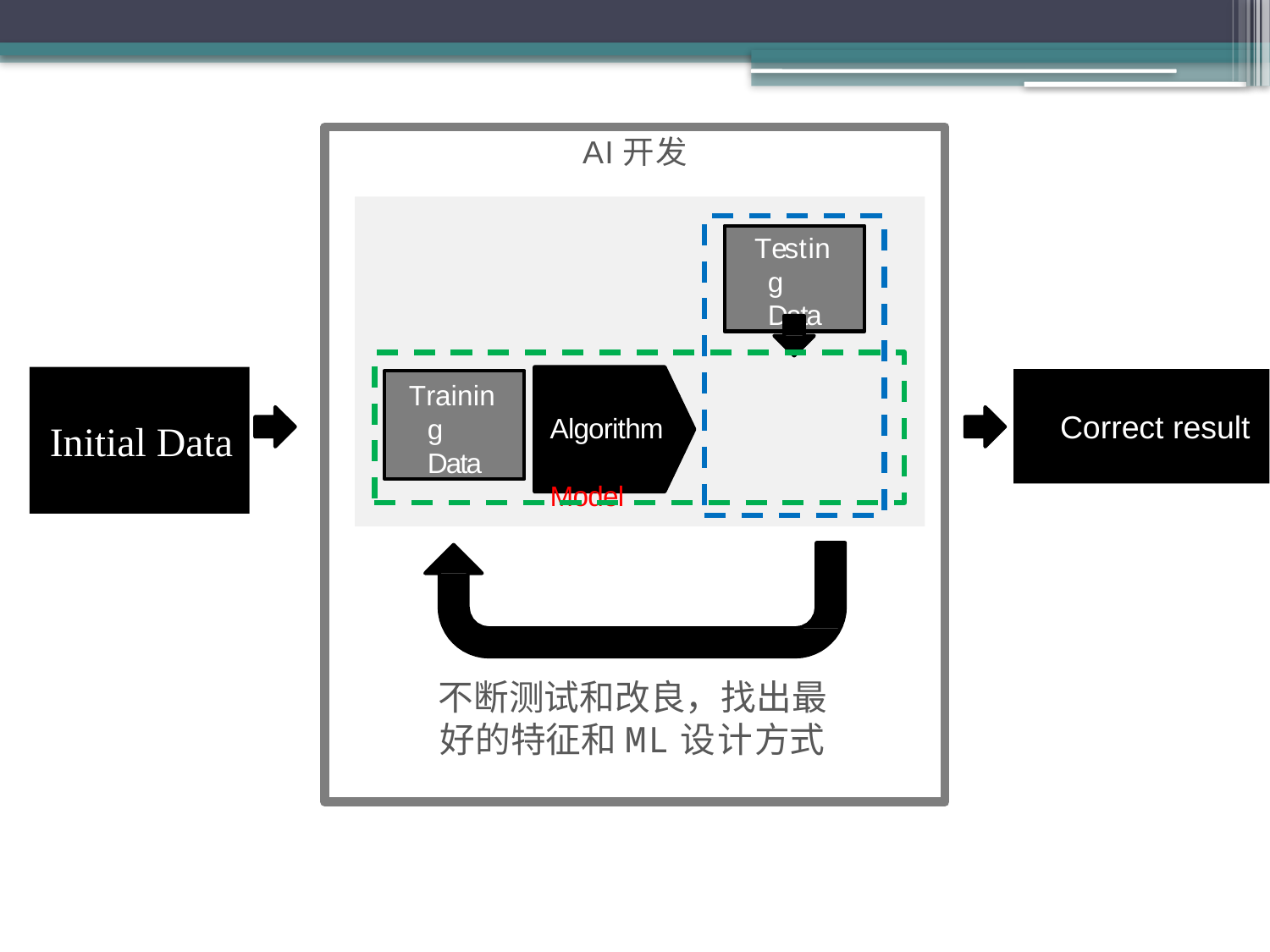

AI开发

不断测试和改良，找出最 好的特征和ML设计方式

Testing  Data

  Initial Data

Correct result

Training  Data

Algorithm	Model